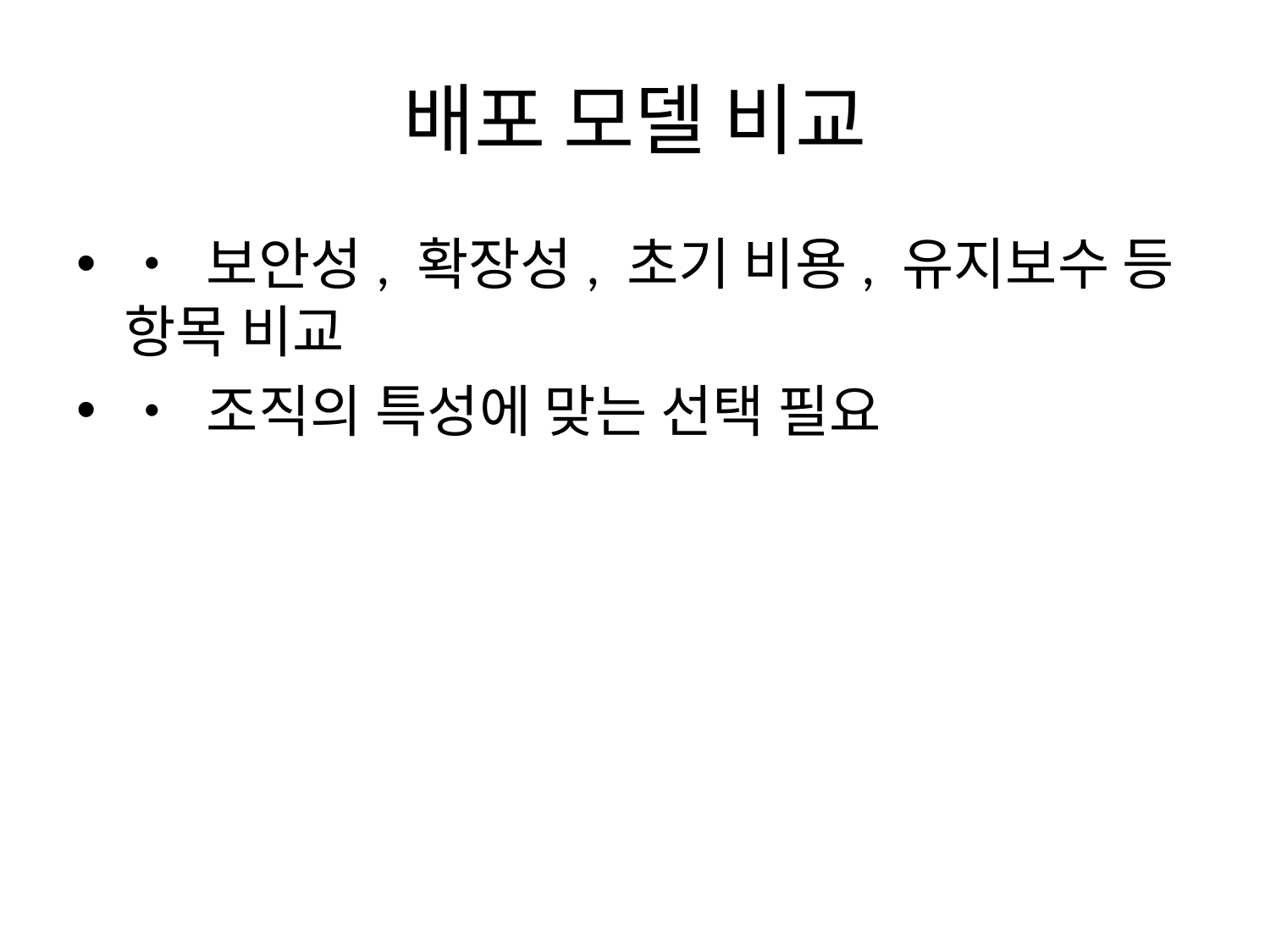

# 배포 모델 비교
• 보안성, 확장성, 초기 비용, 유지보수 등 항목 비교
• 조직의 특성에 맞는 선택 필요